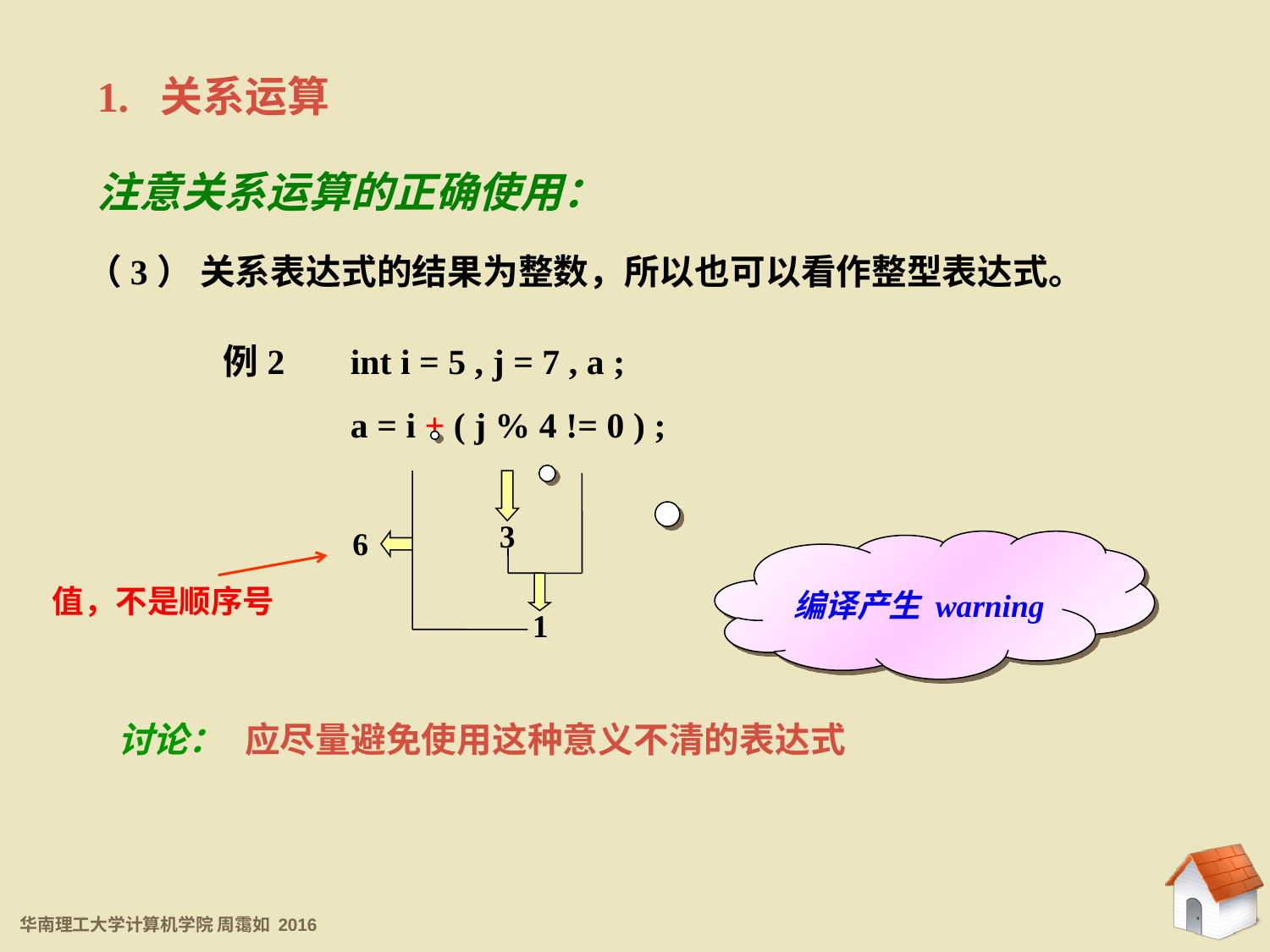

1.  关系运算
注意关系运算的正确使用：
（3） 关系表达式的结果为整数，所以也可以看作整型表达式。
	例2	int i = 5 , j = 7 , a ;
		a = i + ( j % 4 != 0 ) ;

3
6
编译产生 warning
值，不是顺序号
1
讨论：	应尽量避免使用这种意义不清的表达式